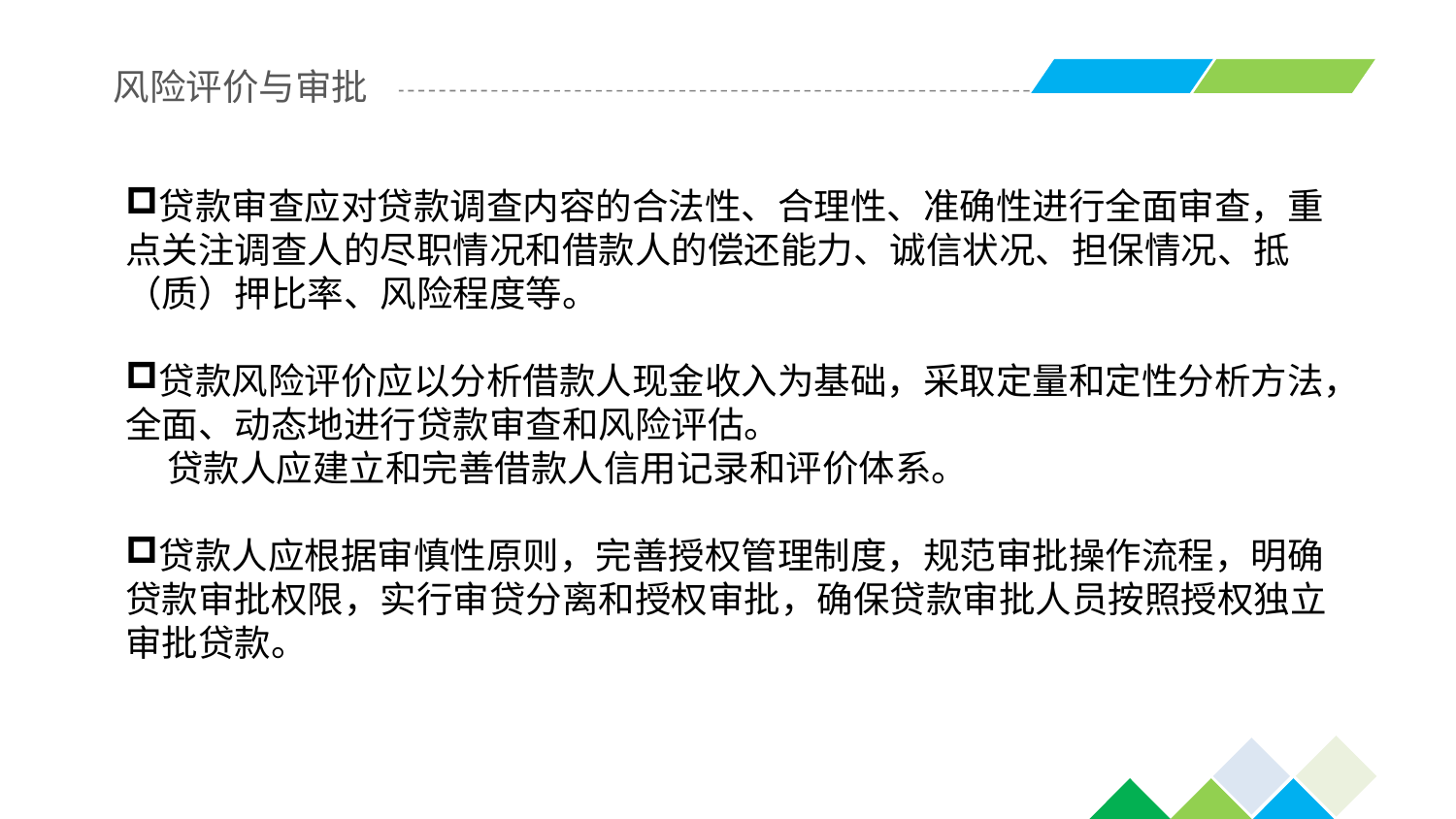

风险评价与审批

贷款审查应对贷款调查内容的合法性、合理性、准确性进行全面审查，重点关注调查人的尽职情况和借款人的偿还能力、诚信状况、担保情况、抵（质）押比率、风险程度等。

贷款风险评价应以分析借款人现金收入为基础，采取定量和定性分析方法，全面、动态地进行贷款审查和风险评估。
    贷款人应建立和完善借款人信用记录和评价体系。

贷款人应根据审慎性原则，完善授权管理制度，规范审批操作流程，明确贷款审批权限，实行审贷分离和授权审批，确保贷款审批人员按照授权独立审批贷款。